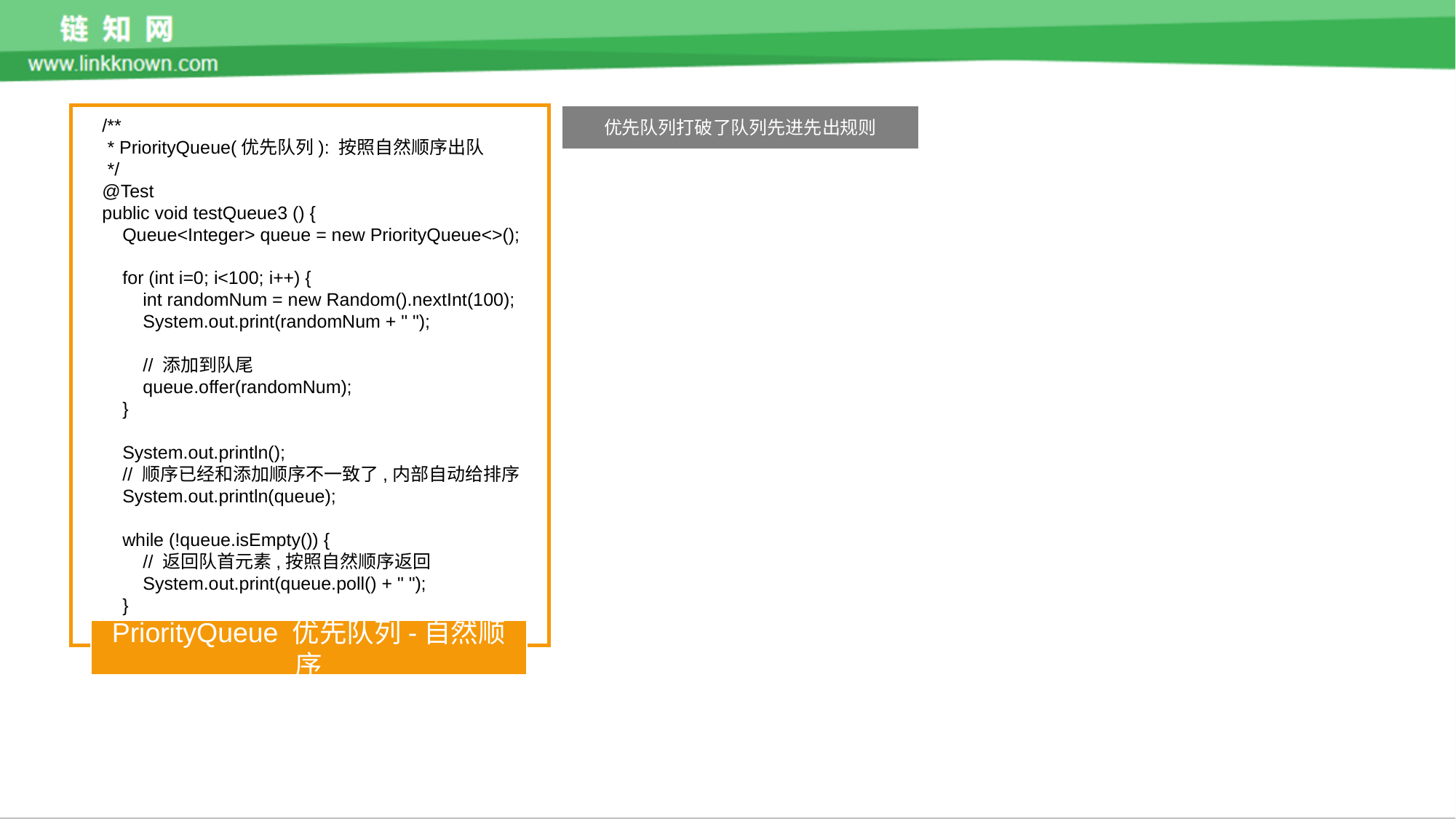

/**
     * PriorityQueue(优先队列): 按照自然顺序出队
     */
    @Test
    public void testQueue3 () {
        Queue<Integer> queue = new PriorityQueue<>();

        for (int i=0; i<100; i++) {
            int randomNum = new Random().nextInt(100);
            System.out.print(randomNum + " ");

            // 添加到队尾
            queue.offer(randomNum);
        }

        System.out.println();
        // 顺序已经和添加顺序不一致了,内部自动给排序
        System.out.println(queue);

        while (!queue.isEmpty()) {
            // 返回队首元素,按照自然顺序返回
            System.out.print(queue.poll() + " ");
        }
    }
优先队列打破了队列先进先出规则
PriorityQueue 优先队列-自然顺序